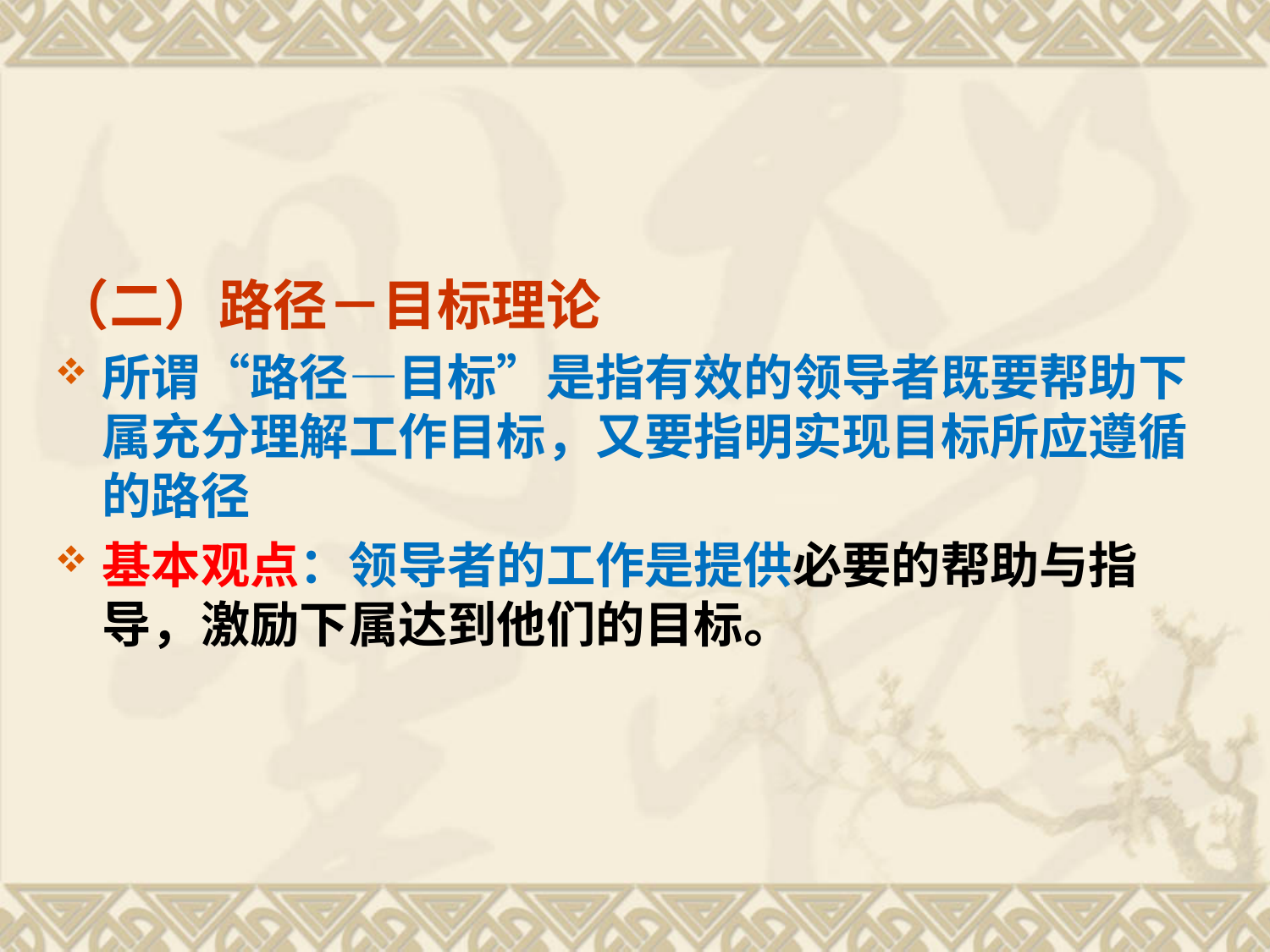

#
（二）路径－目标理论
所谓“路径—目标”是指有效的领导者既要帮助下属充分理解工作目标，又要指明实现目标所应遵循的路径
基本观点：领导者的工作是提供必要的帮助与指导，激励下属达到他们的目标。